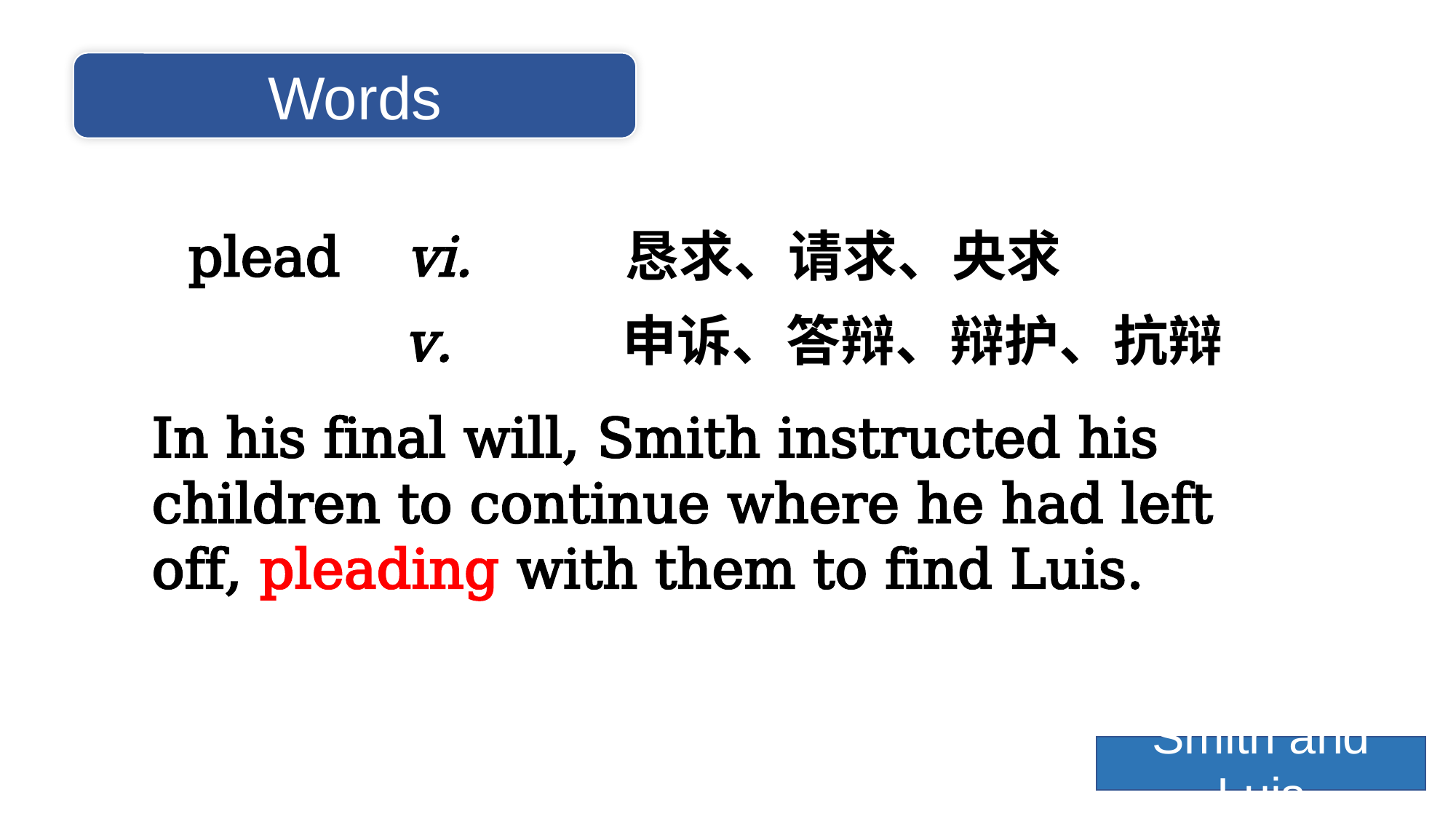

Words
plead	vi.		恳求、请求、央求
v.		申诉、答辩、辩护、抗辩
In his final will, Smith instructed his children to continue where he had left off, pleading with them to find Luis.
Smith and Luis